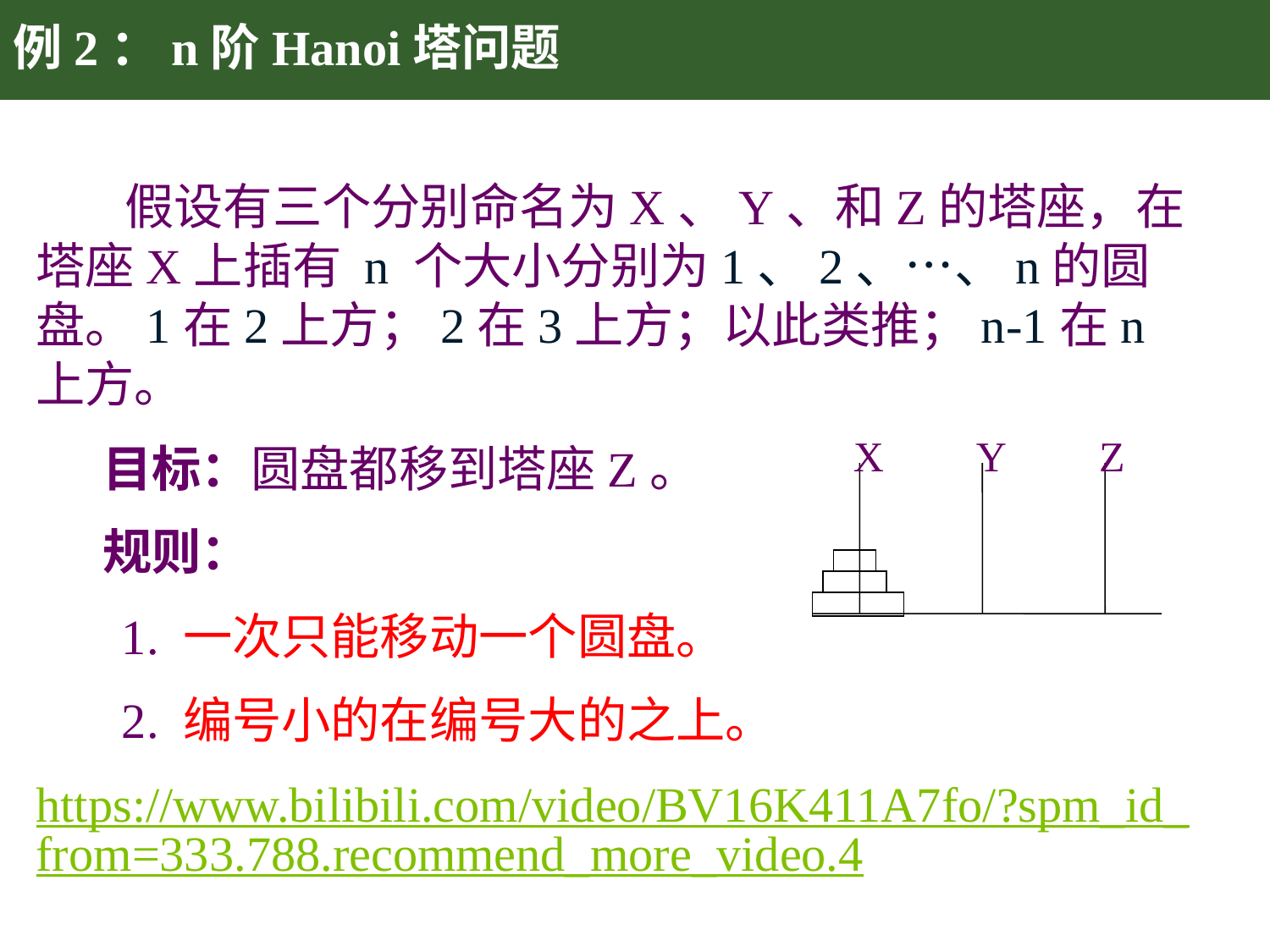

# 例2：n阶Hanoi塔问题
       假设有三个分别命名为X、Y、和Z的塔座，在塔座X上插有 n 个大小分别为1、2、…、n的圆盘。1在2上方；2在3上方；以此类推；n-1在n上方。
     目标：圆盘都移到塔座Z。
     规则：
       1. 一次只能移动一个圆盘。
       2. 编号小的在编号大的之上。
https://www.bilibili.com/video/BV16K411A7fo/?spm_id_from=333.788.recommend_more_video.4
X
Y
Z